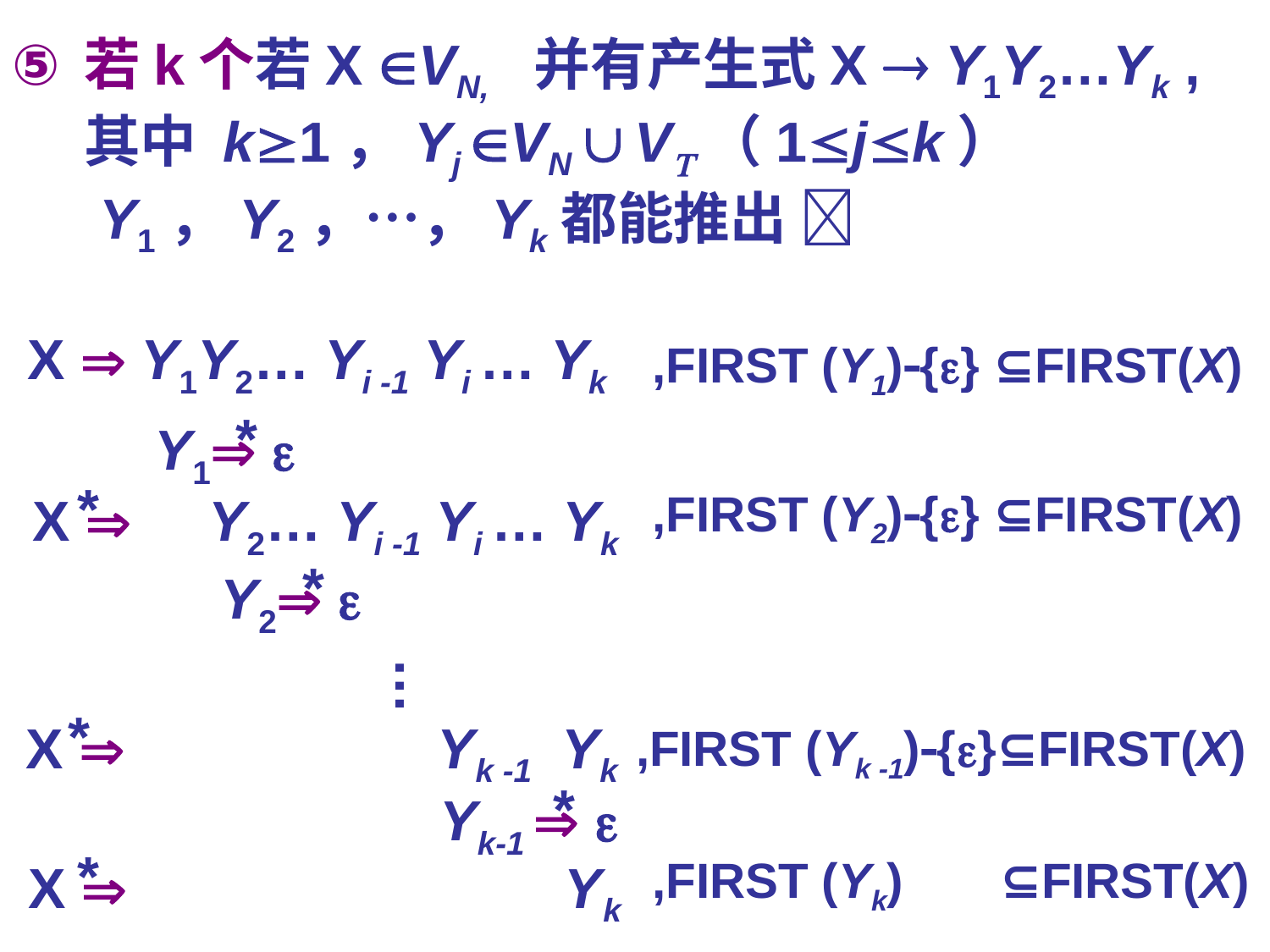

若k个若X ∈VN,  并有产生式X → Y1Y2…Yk ,其中 k≥1，Yj ∈VN ∪ VΤ（1≤j≤k）
	 Y1，Y2，…，Yk都能推出 ε
X ⇒ Y1Y2… Yi -1 Yi … Yk
,FIRST (Y1)−{ε} ⊆FIRST(X)
*
Y1⇒ ε
*
X ⇒     Y2… Yi -1 Yi … Yk
,FIRST (Y2)−{ε} ⊆FIRST(X)
*
Y2⇒ ε
…
*
X ⇒                    Yk -1  Yk
,FIRST (Yk -1)−{ε}⊆FIRST(X)
*
Yk-1 ⇒ ε
*
X ⇒                            Yk
,FIRST (Yk)       ⊆FIRST(X)